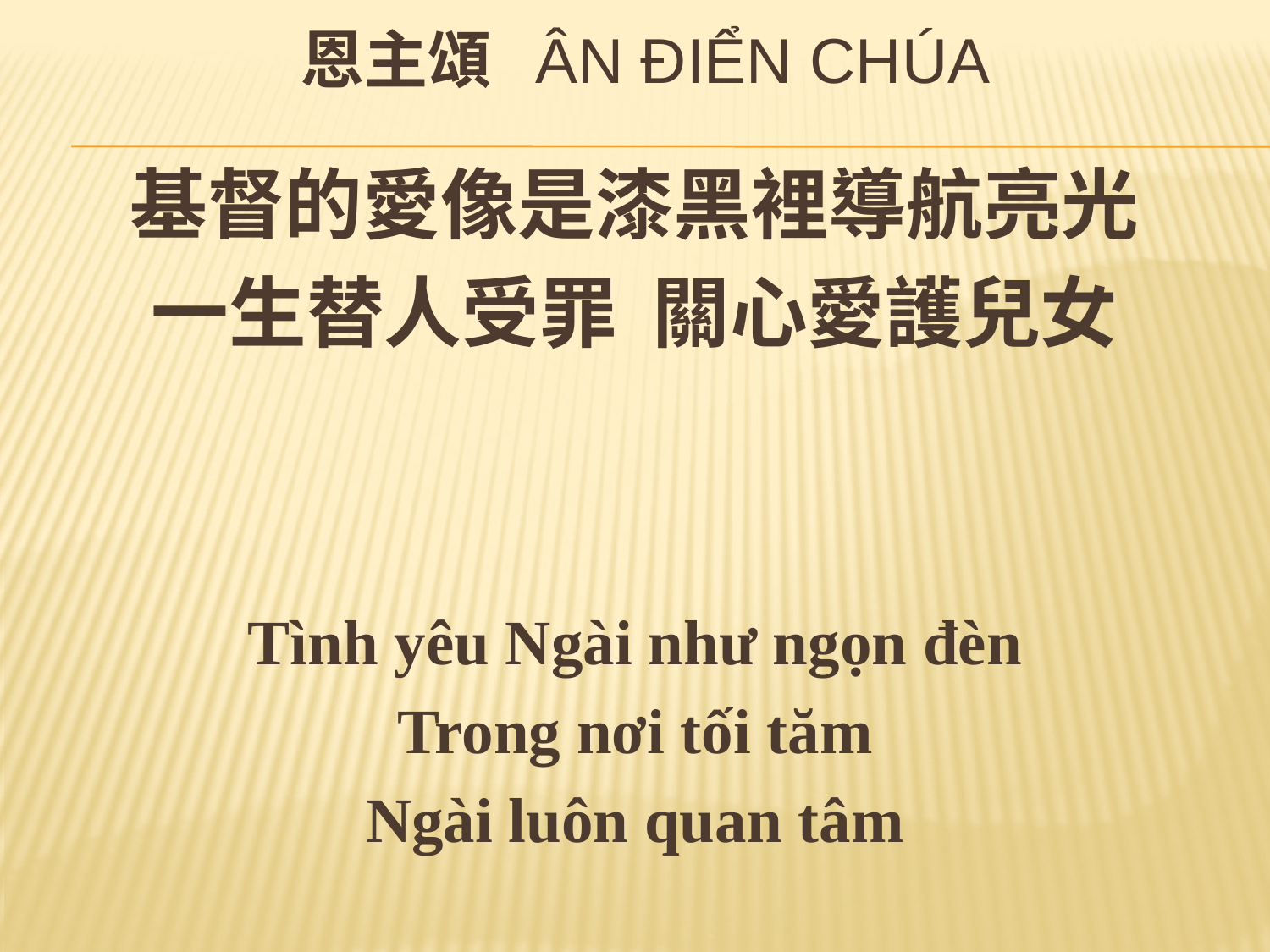

# 恩主頌  Ân Điển Chúa
基督的愛像是漆黑裡導航亮光
一生替人受罪  關心愛護兒女
Tình yêu Ngài như ngọn đèn
Trong nơi tối tăm
Ngài luôn quan tâm